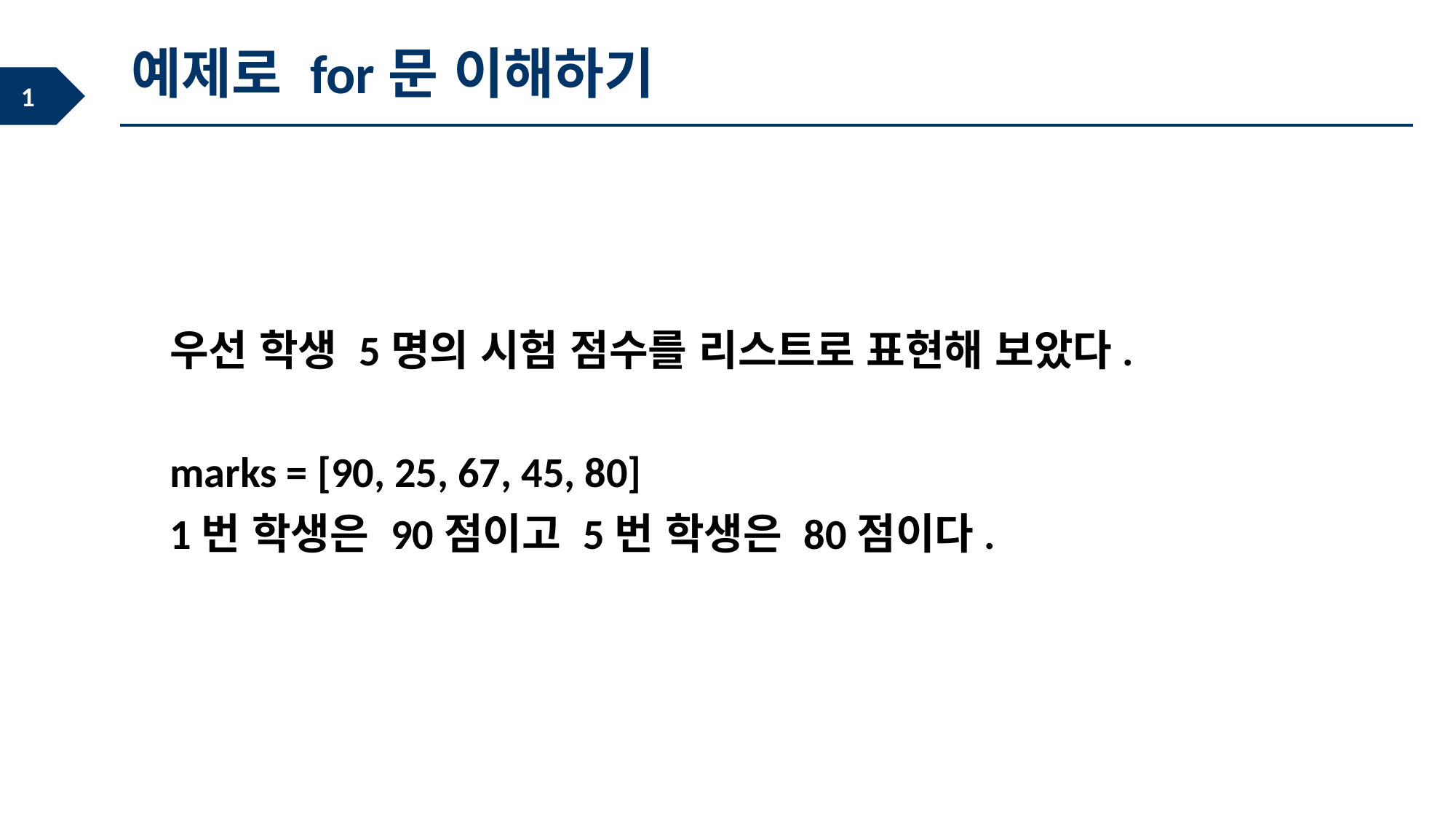

예제로 for문 이해하기
우선 학생 5명의 시험 점수를 리스트로 표현해 보았다.

marks = [90, 25, 67, 45, 80]
1번 학생은 90점이고 5번 학생은 80점이다.